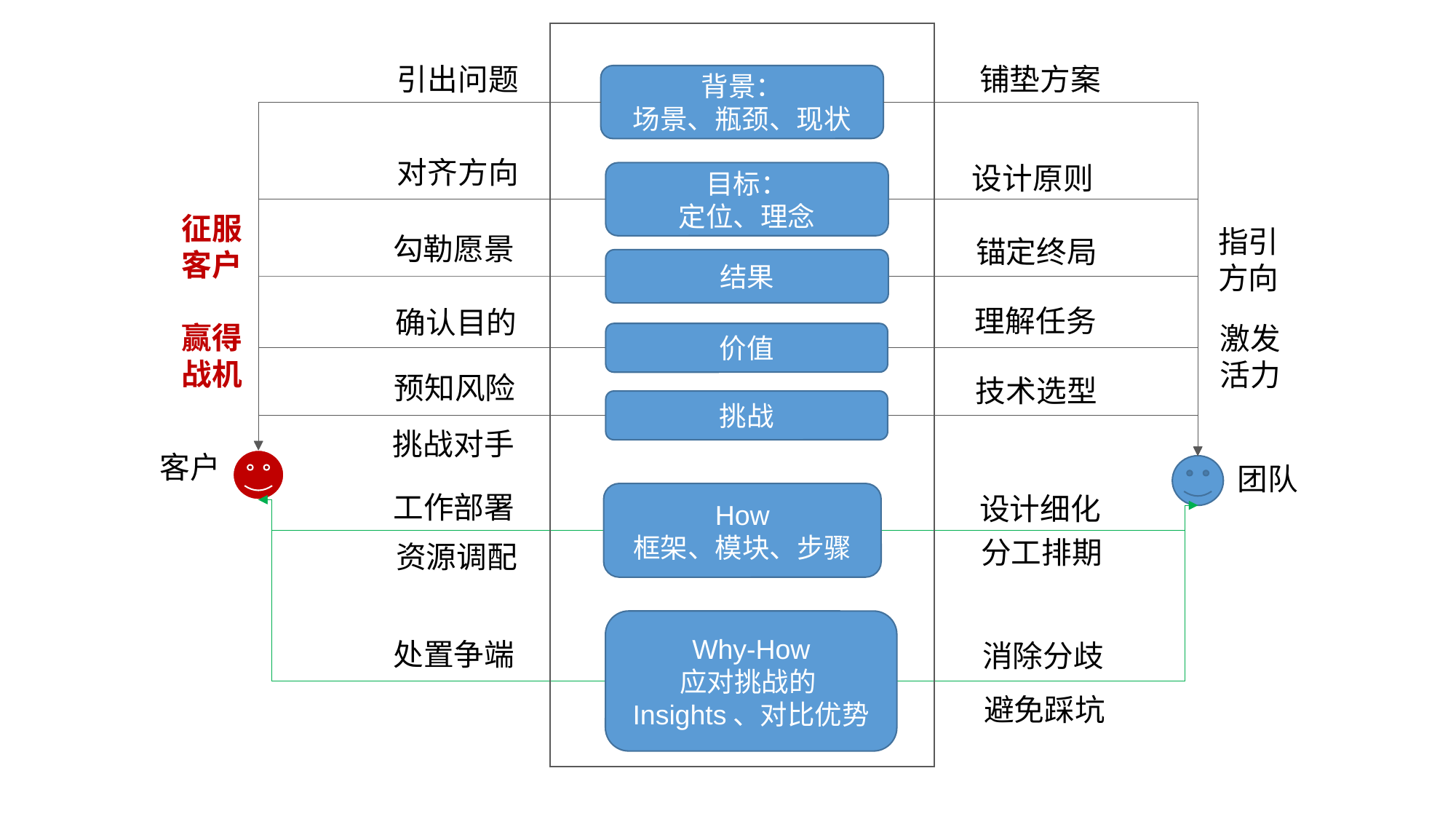

背景：
场景、瓶颈、现状
目标：
定位、理念
结果
价值
挑战
How
框架、模块、步骤
Why-How
应对挑战的Insights、对比优势
引出问题
铺垫方案
对齐方向
设计原则
征服客户

赢得战机
指引方向
勾勒愿景
锚定终局
理解任务
确认目的
激发活力
预知风险
技术选型
挑战对手
客户

团队

工作部署
设计细化
分工排期
资源调配
处置争端
消除分歧
避免踩坑